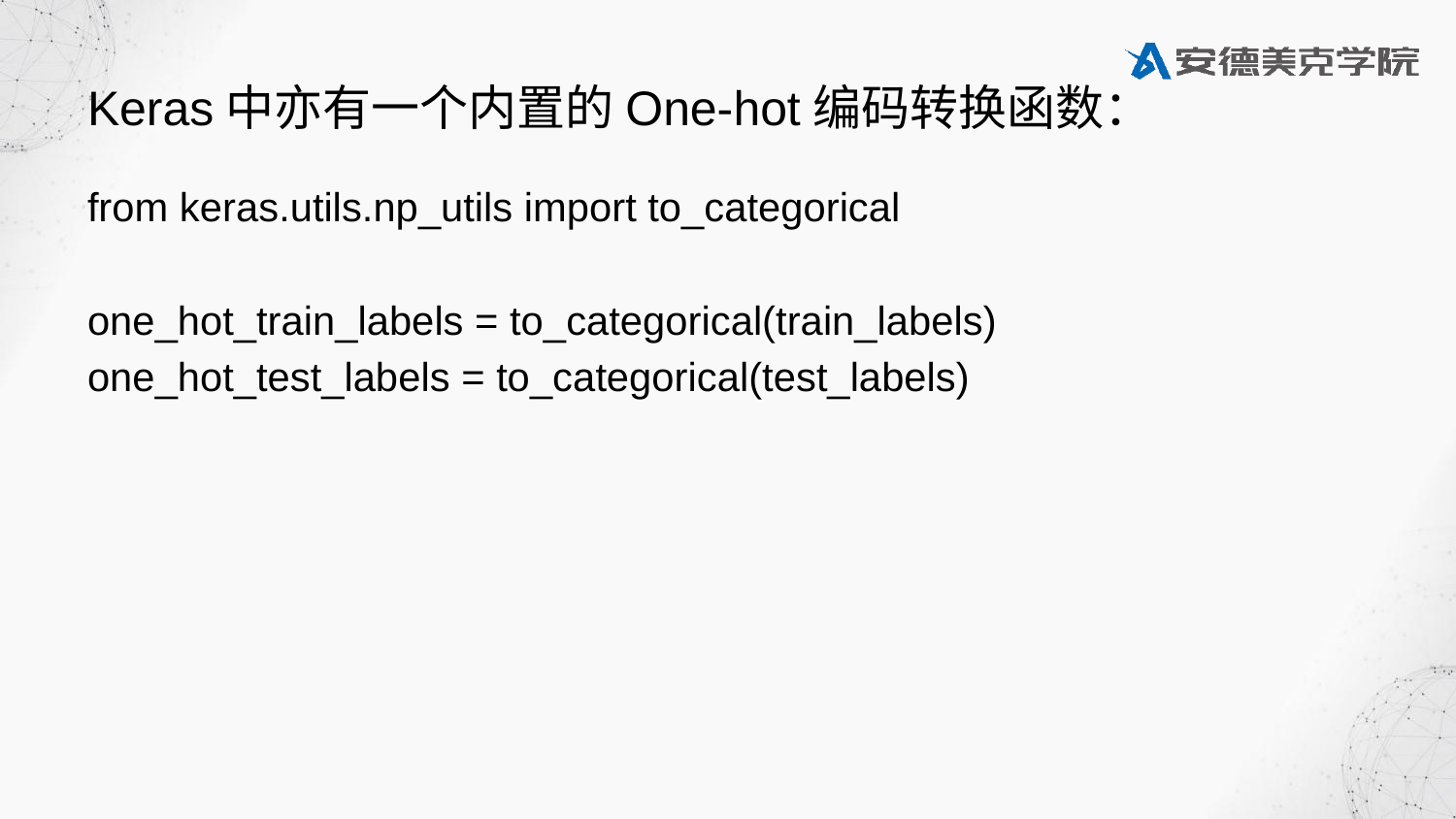

# Keras中亦有一个内置的One-hot编码转换函数：
from keras.utils.np_utils import to_categorical

one_hot_train_labels = to_categorical(train_labels)
one_hot_test_labels = to_categorical(test_labels)